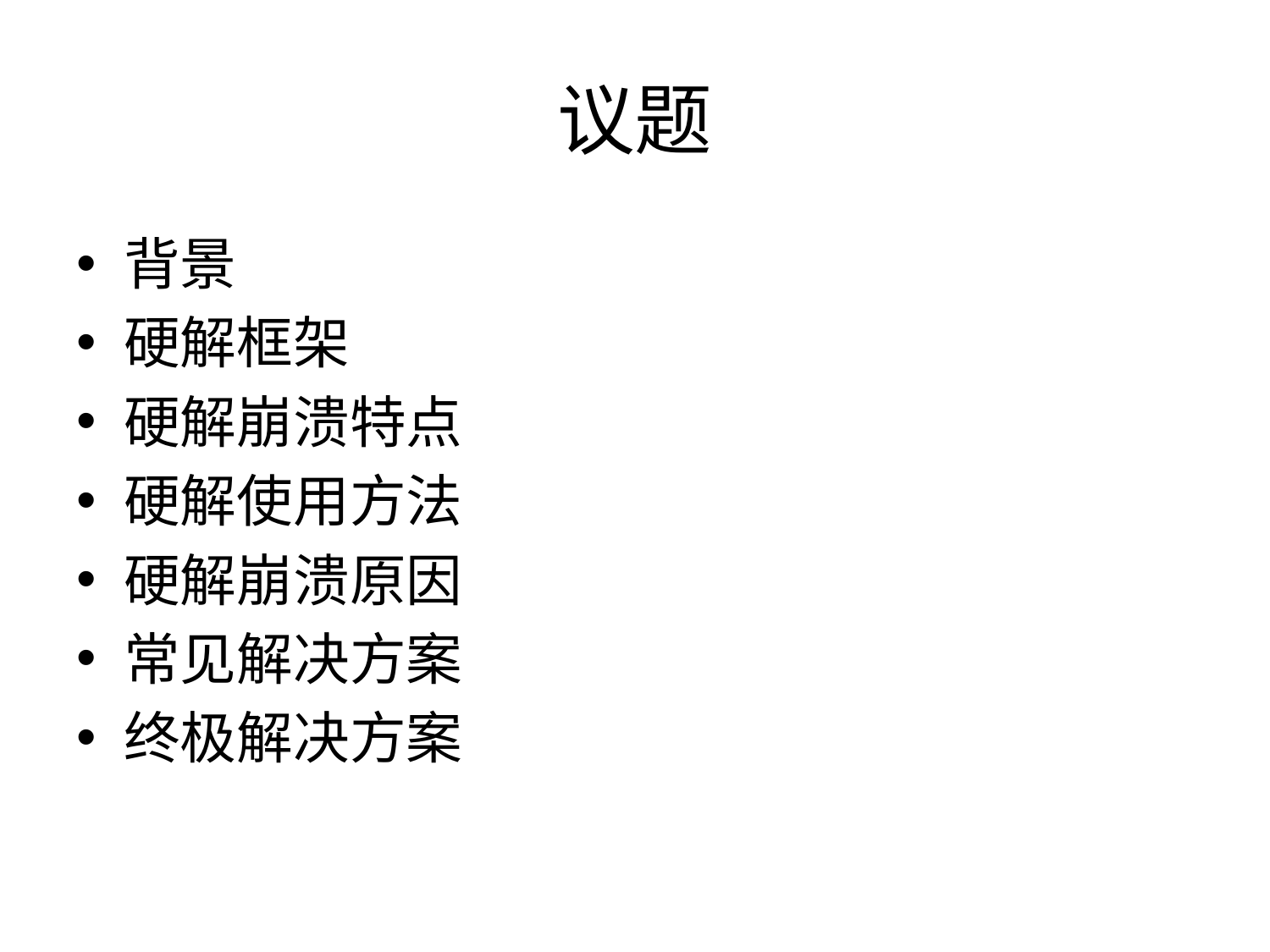

# 议题
背景
硬解框架
硬解崩溃特点
硬解使用方法
硬解崩溃原因
常见解决方案
终极解决方案